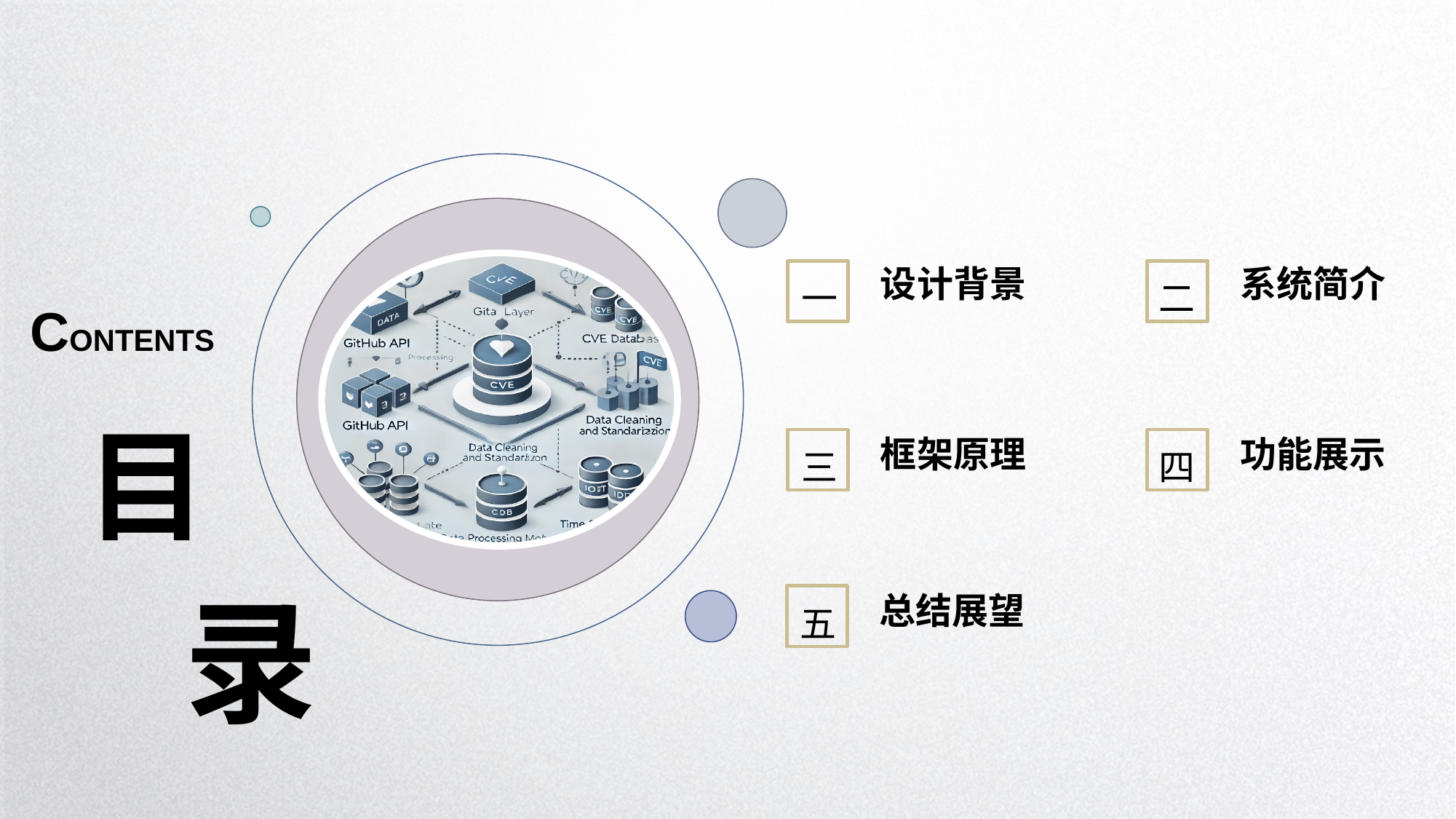

设计背景
一

系统简介
二

CONTENTS
目
框架原理
三

功能展示
四

总结展望
五

录